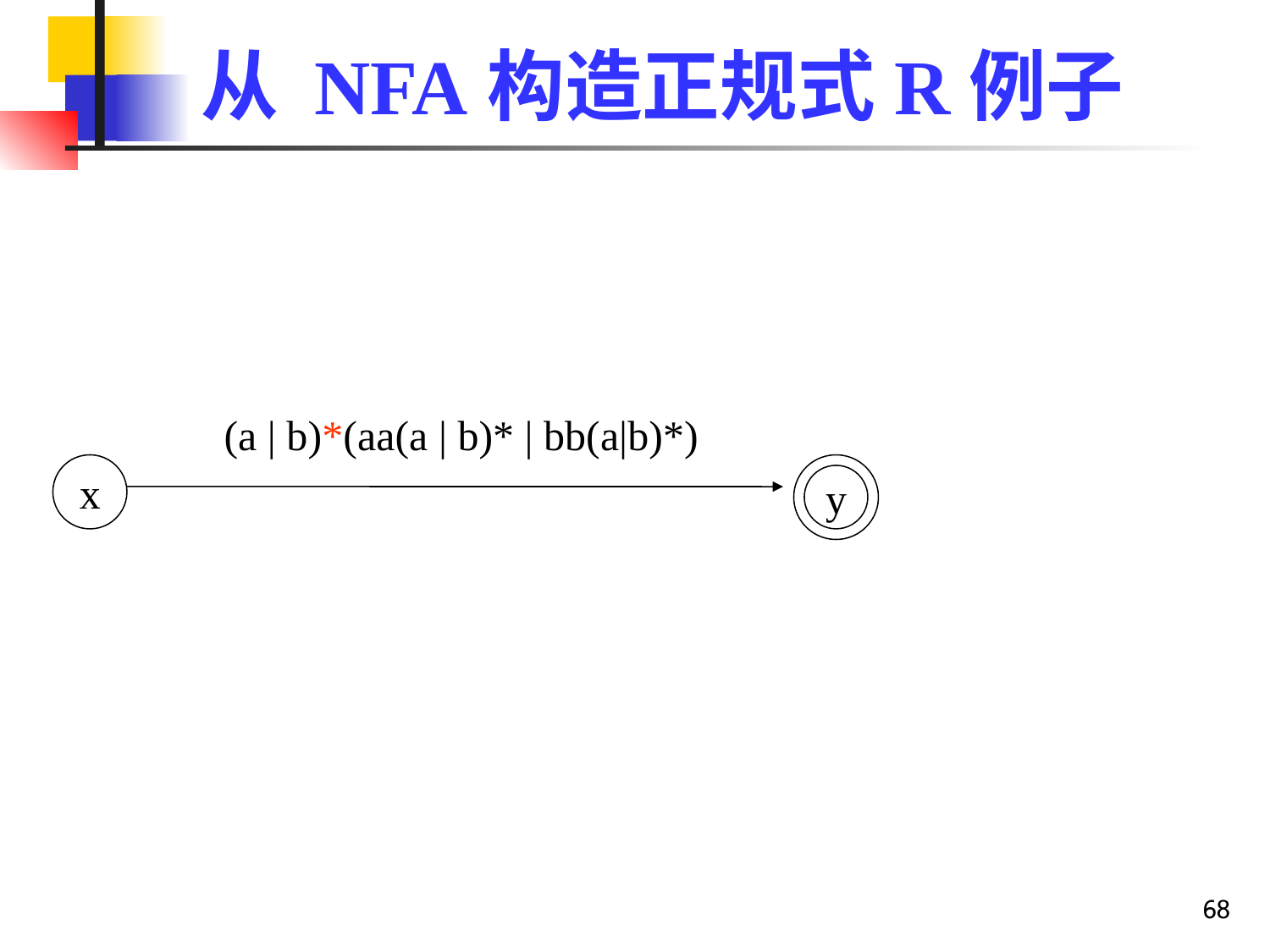

# 从 NFA构造正规式R例子
(a | b)*(aa(a | b)* | bb(a|b)*)
x

y

68